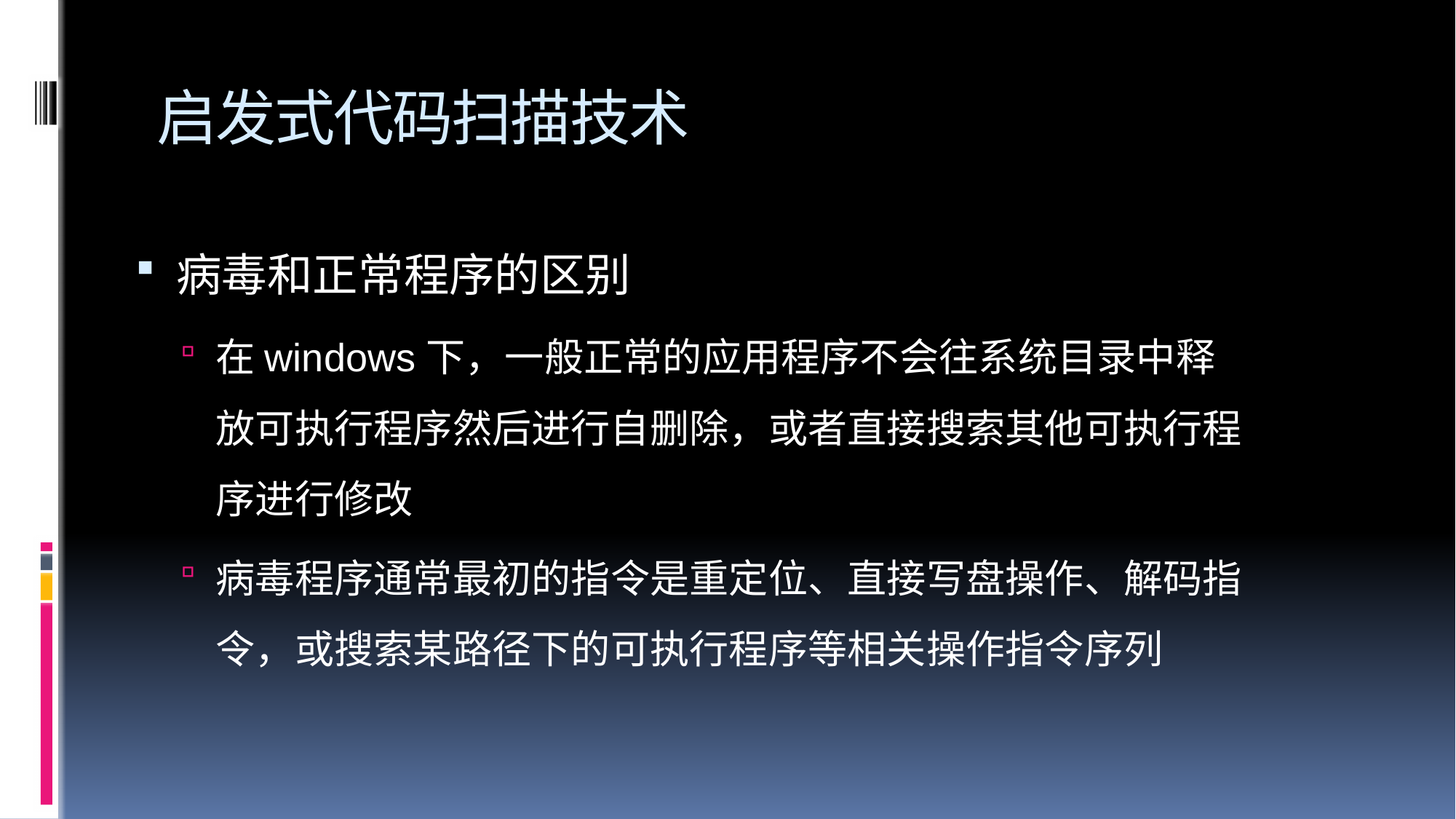

# 启发式代码扫描技术
病毒和正常程序的区别
在windows下，一般正常的应用程序不会往系统目录中释放可执行程序然后进行自删除，或者直接搜索其他可执行程序进行修改
病毒程序通常最初的指令是重定位、直接写盘操作、解码指令，或搜索某路径下的可执行程序等相关操作指令序列